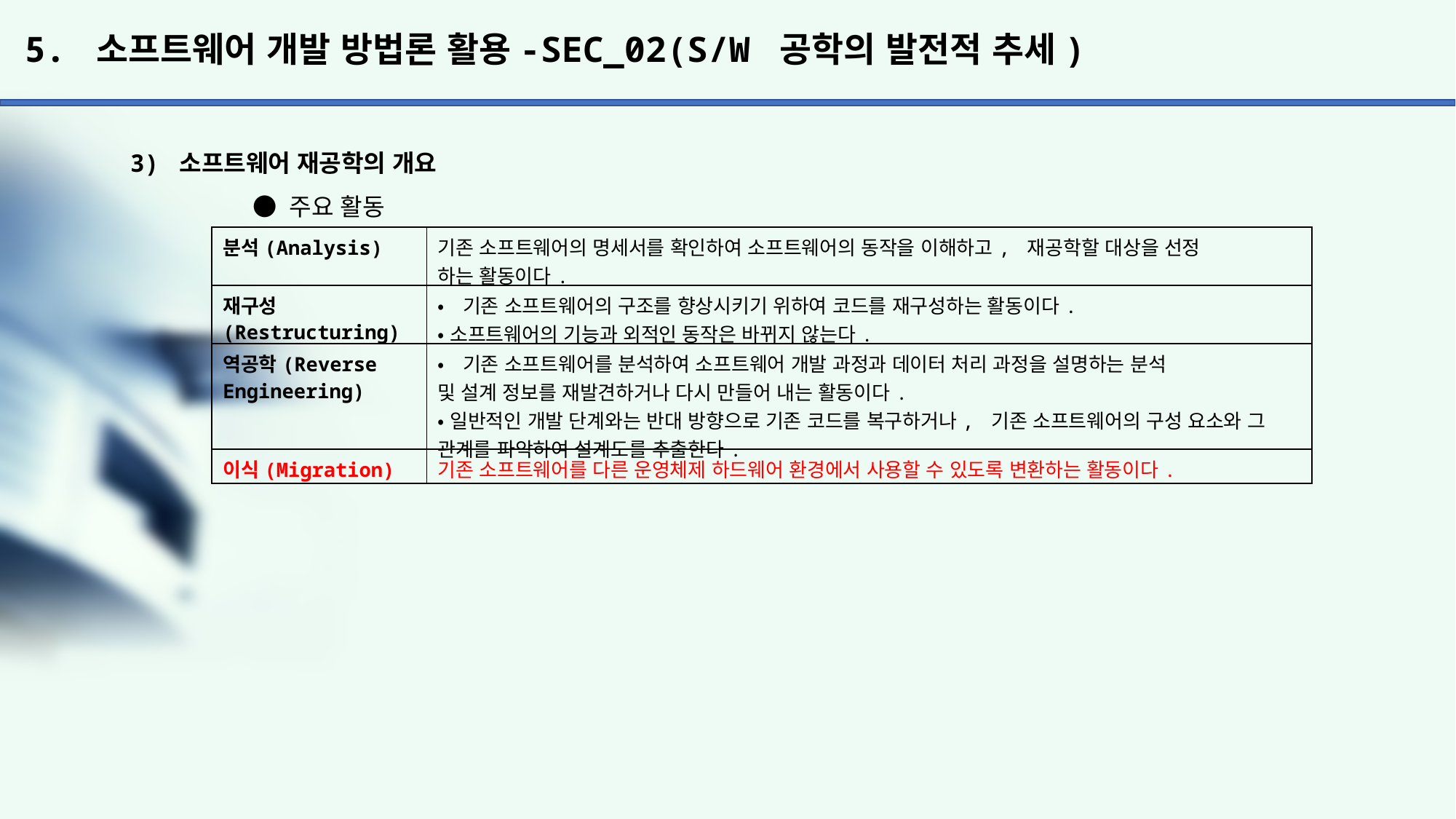

# 5. 소프트웨어 개발 방법론 활용-SEC_02(S/W 공학의 발전적 추세)
3) 소프트웨어 재공학의 개요
	  ● 주요 활동
| 분석(Analysis) | 기존 소프트웨어의 명세서를 확인하여 소프트웨어의 동작을 이해하고, 재공학할 대상을 선정 하는 활동이다. |
| --- | --- |
| 재구성 (Restructuring) | •기존 소프트웨어의 구조를 향상시키기 위하여 코드를 재구성하는 활동이다. •소프트웨어의 기능과 외적인 동작은 바뀌지 않는다. |
| 역공학(Reverse Engineering) | •기존 소프트웨어를 분석하여 소프트웨어 개발 과정과 데이터 처리 과정을 설명하는 분석 및 설계 정보를 재발견하거나 다시 만들어 내는 활동이다. •일반적인 개발 단계와는 반대 방향으로 기존 코드를 복구하거나, 기존 소프트웨어의 구성 요소와 그 관계를 파악하여 설계도를 추출한다. |
| 이식(Migration) | 기존 소프트웨어를 다른 운영체제 하드웨어 환경에서 사용할 수 있도록 변환하는 활동이다. |